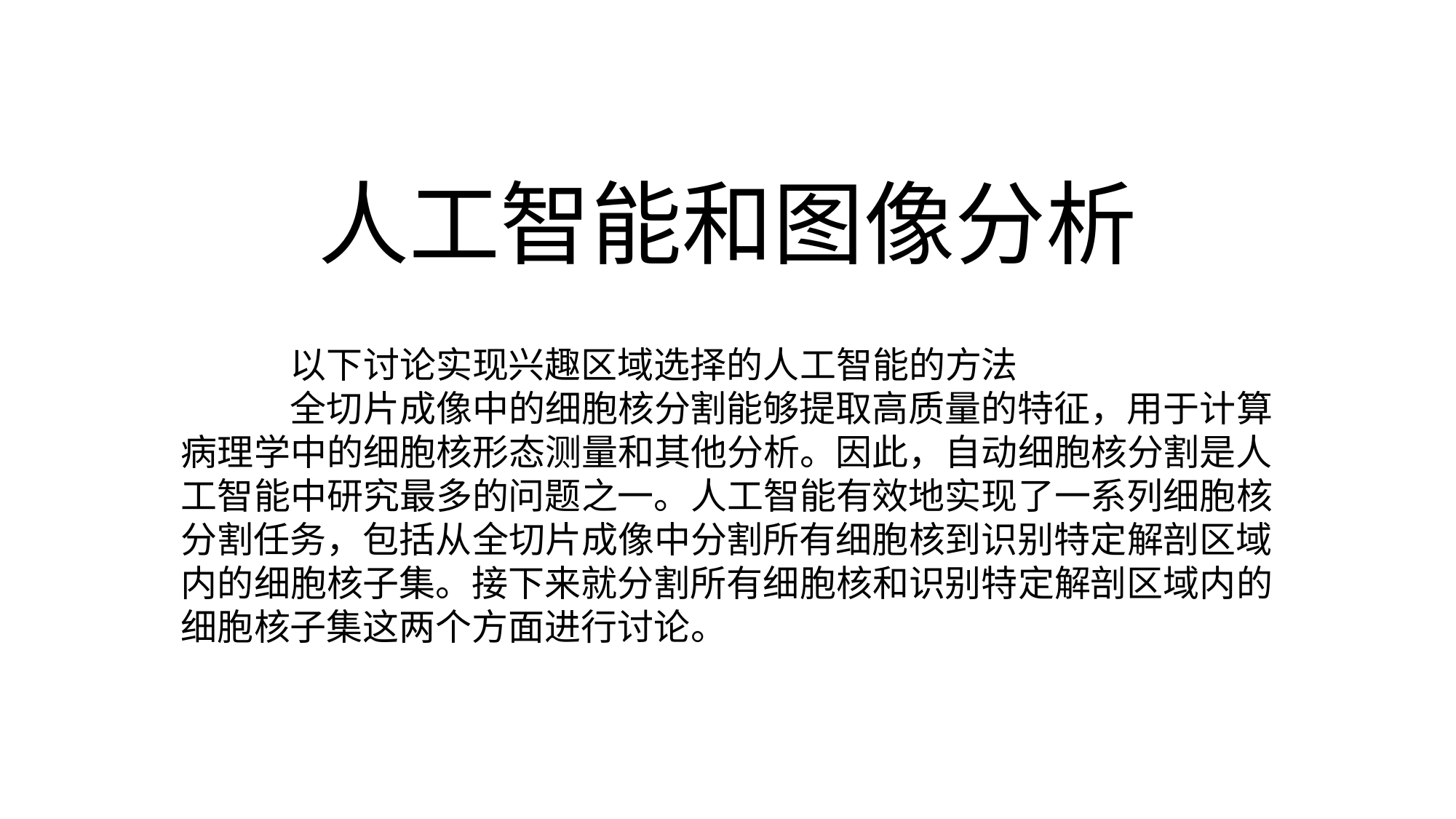

# 人工智能和图像分析
	以下讨论实现兴趣区域选择的人工智能的方法
	全切片成像中的细胞核分割能够提取高质量的特征，用于计算病理学中的细胞核形态测量和其他分析。因此，自动细胞核分割是人工智能中研究最多的问题之一。人工智能有效地实现了一系列细胞核分割任务，包括从全切片成像中分割所有细胞核到识别特定解剖区域内的细胞核子集。接下来就分割所有细胞核和识别特定解剖区域内的细胞核子集这两个方面进行讨论。